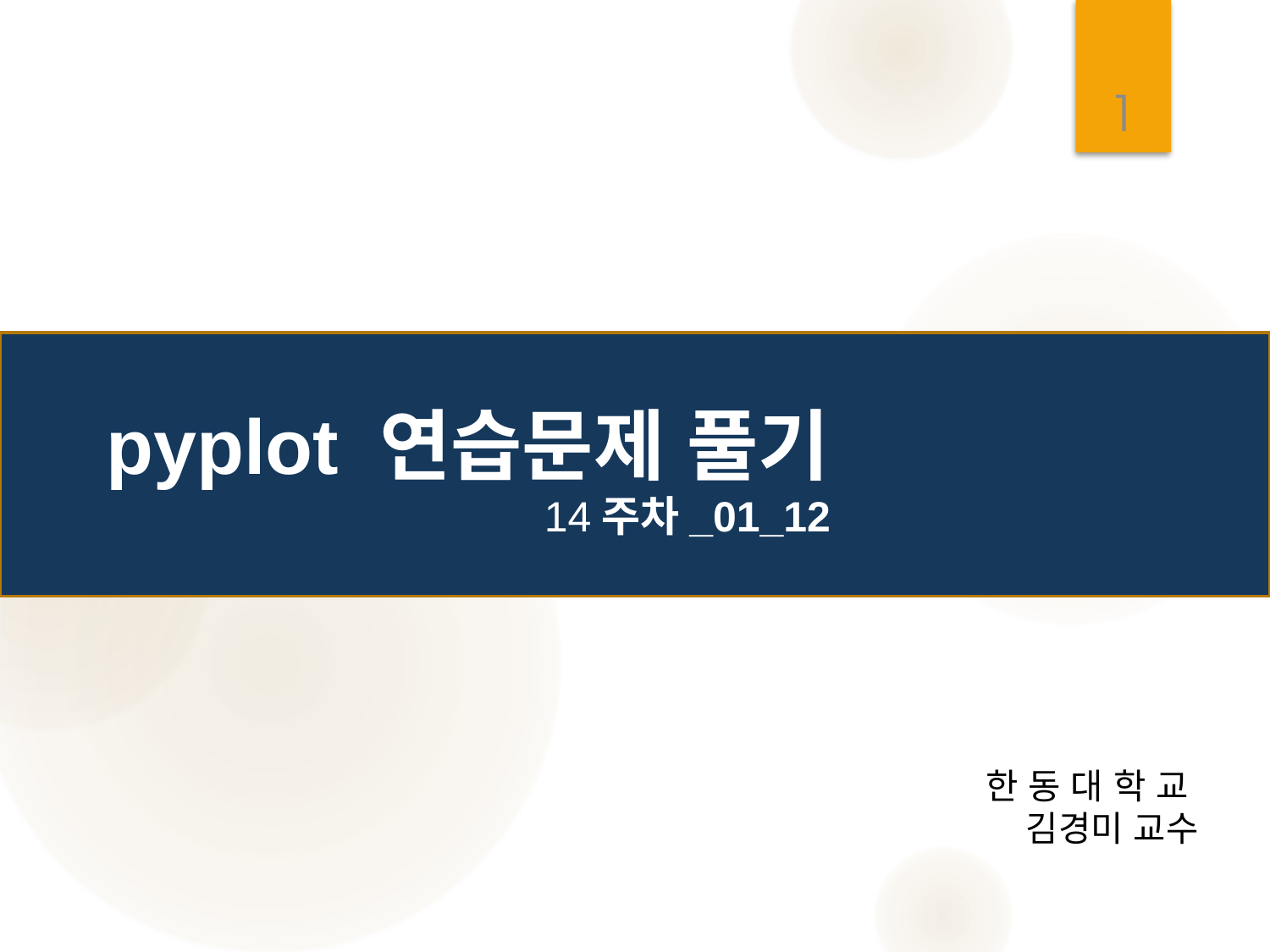

1

# pyplot 연습문제 풀기 14주차_01_12
한 동 대 학 교
김경미 교수